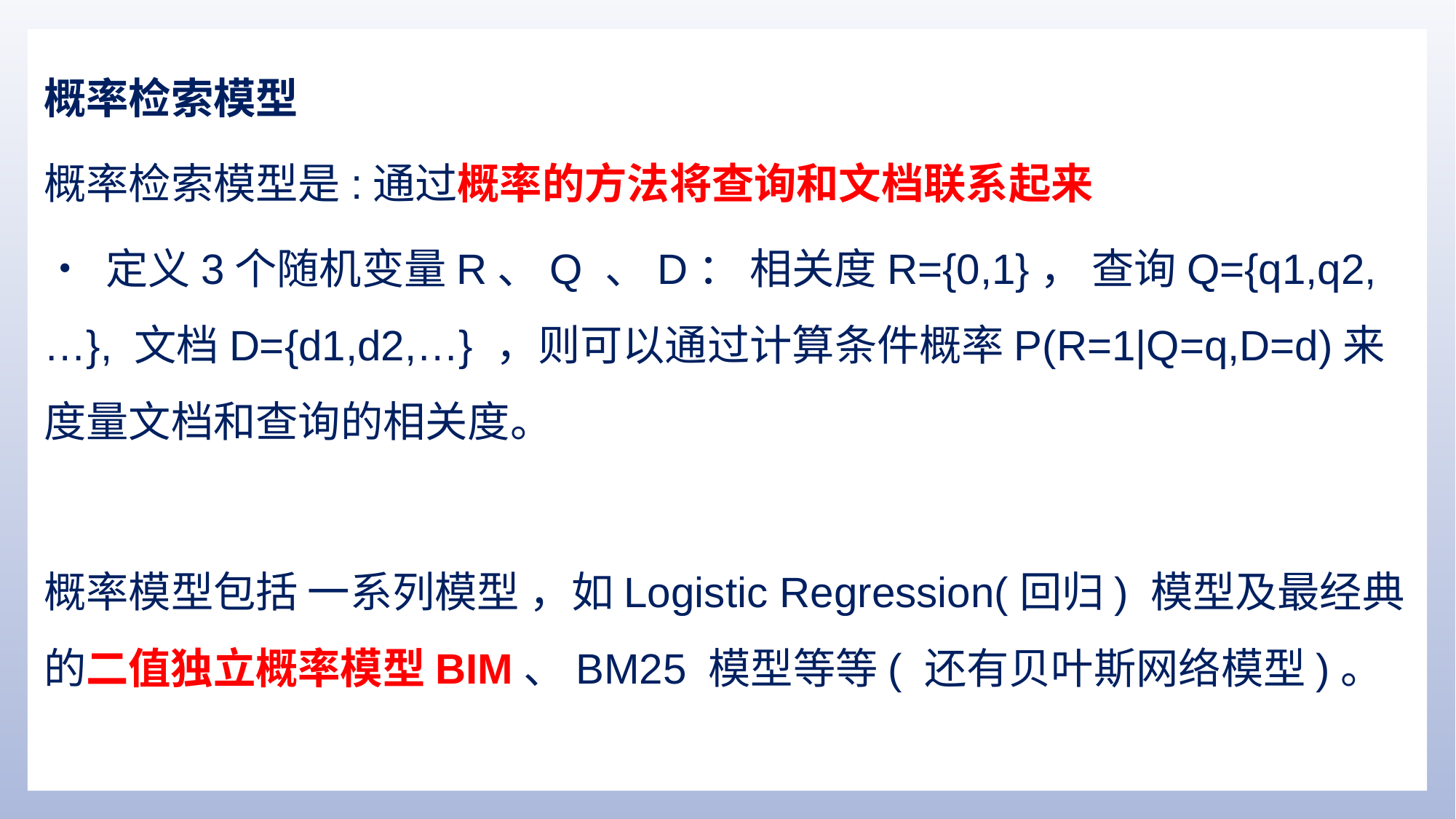

概率检索模型
概率检索模型是:通过概率的方法将查询和文档联系起来
• 定义3个随机变量R、Q 、D： 相关度R={0,1}， 查询Q={q1,q2,…}, 文档D={d1,d2,…} ，则可以通过计算条件概率P(R=1|Q=q,D=d)来度量文档和查询的相关度。

概率模型包括 一系列模型 ，如Logistic Regression(回归) 模型及最经典的二值独立概率模型BIM、BM25 模型等等( 还有贝叶斯网络模型)。